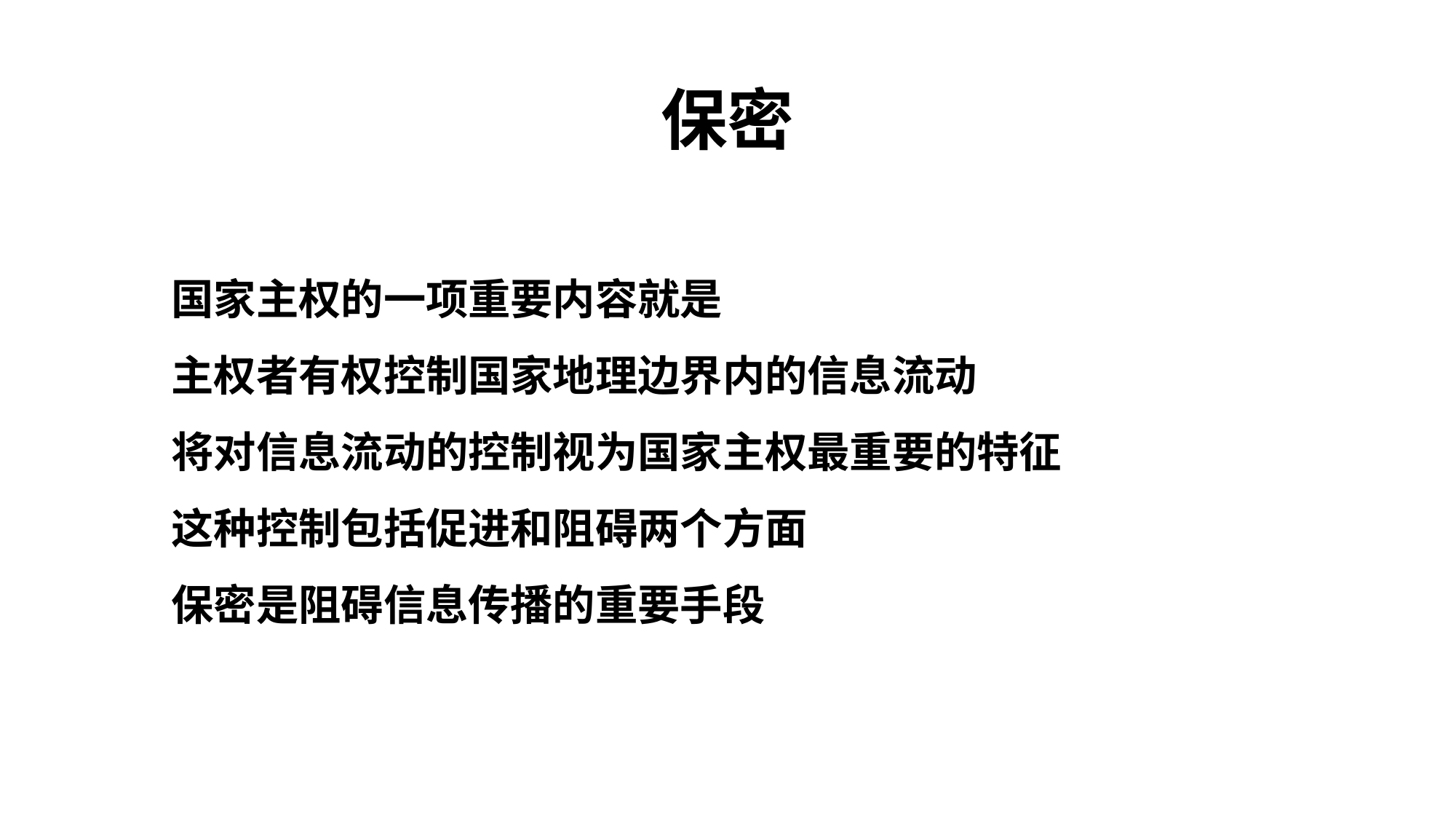

# 保密
国家主权的一项重要内容就是
主权者有权控制国家地理边界内的信息流动
将对信息流动的控制视为国家主权最重要的特征
这种控制包括促进和阻碍两个方面
保密是阻碍信息传播的重要手段